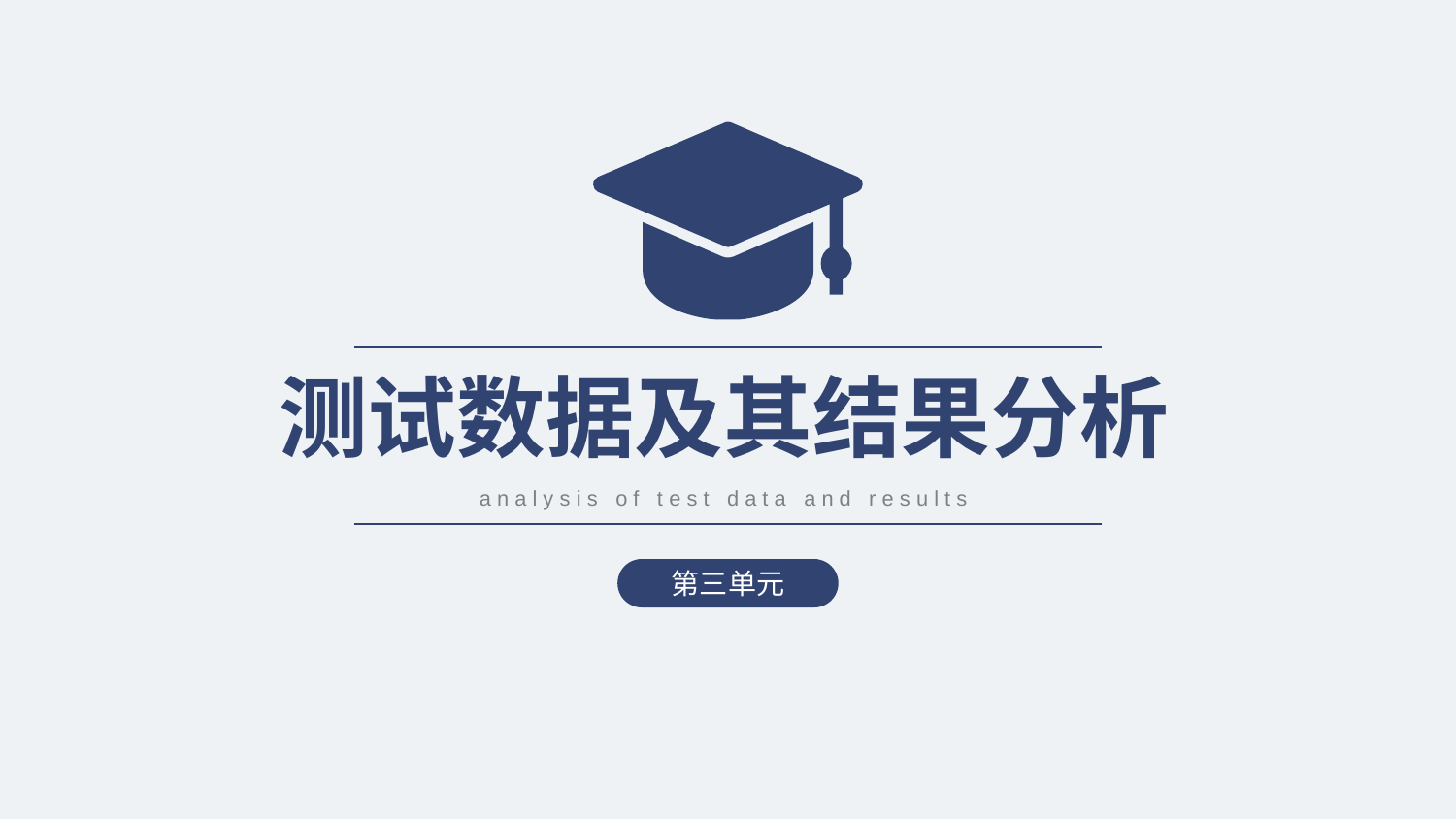

测试数据及其结果分析
analysis of test data and results
第三单元